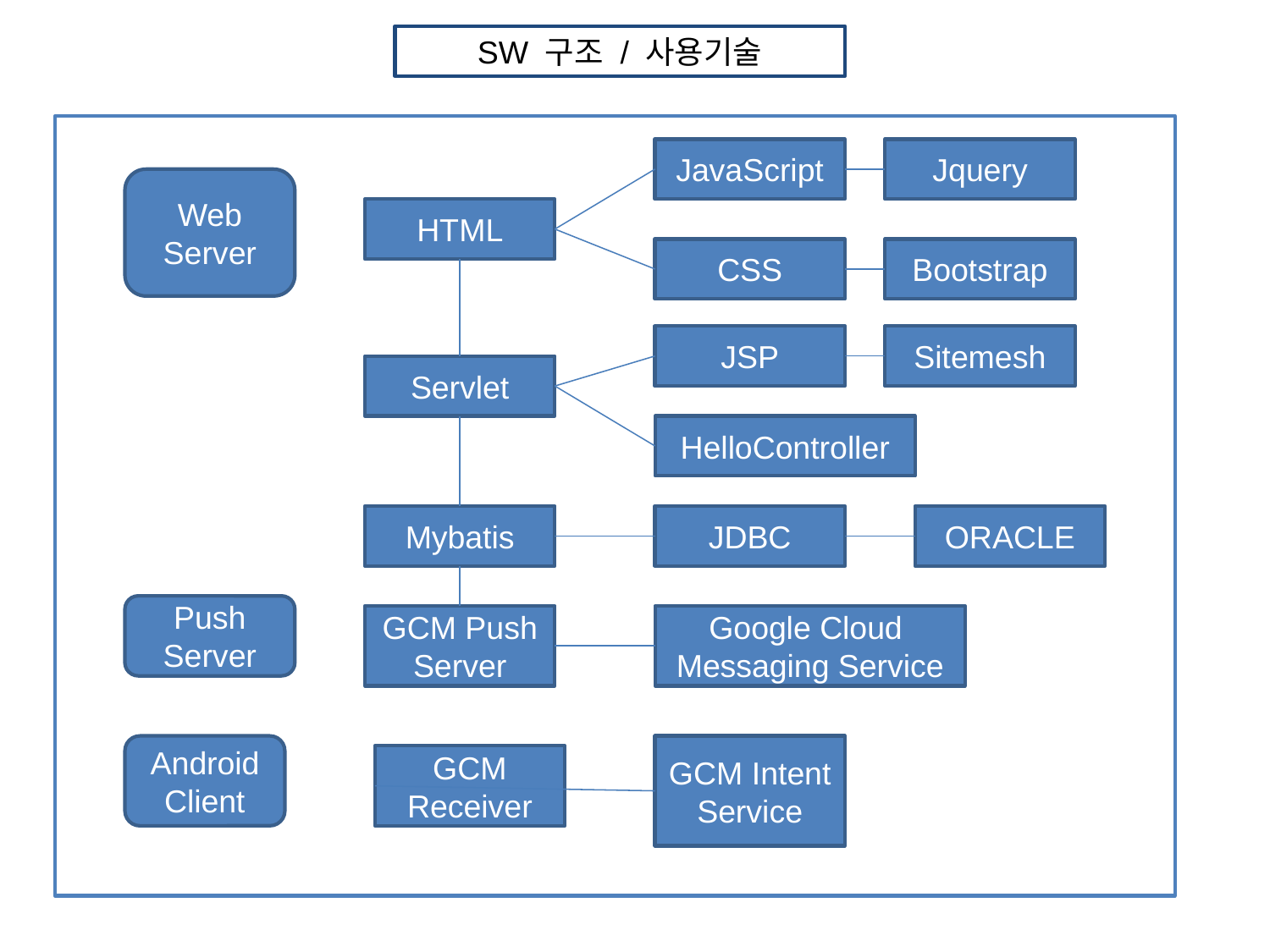

SW 구조 / 사용기술

JavaScript
Jquery
Web
Server
HTML
CSS
Bootstrap
JSP
Sitemesh
Servlet
HelloController
Mybatis
JDBC
ORACLE
Push Server
GCM Push
Server
Google Cloud
Messaging Service
Android
Client
GCM Intent
Service
GCM Receiver